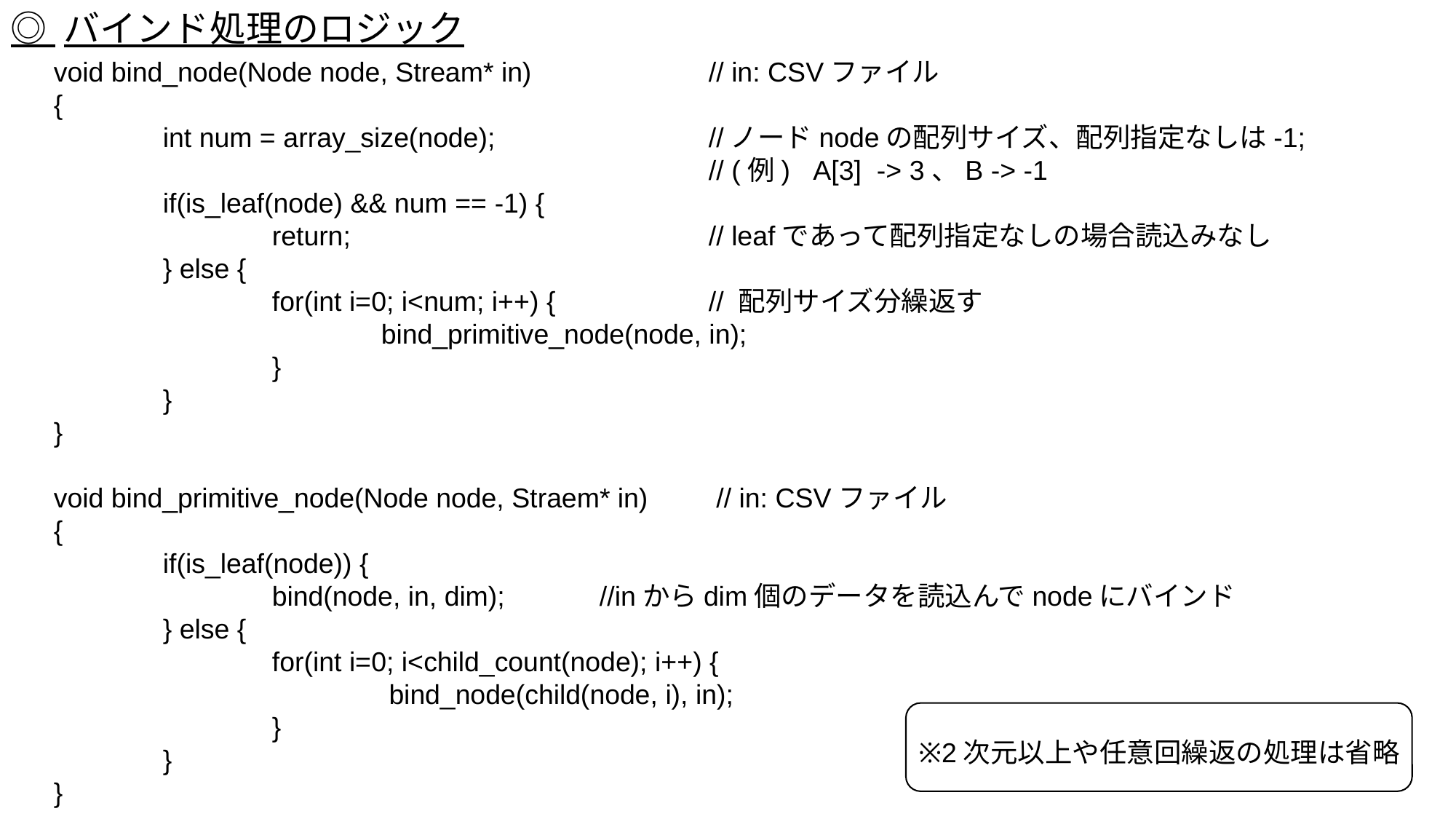

◎ バインド処理のロジック
void bind_node(Node node, Stream* in)		// in: CSVファイル
{
	int num = array_size(node);		//ノードnodeの配列サイズ、配列指定なしは-1;
						// (例)   A[3]  -> 3、B -> -1
	if(is_leaf(node) && num == -1) {
		return;				// leafであって配列指定なしの場合読込みなし
	} else {
		for(int i=0; i<num; i++) {		// 配列サイズ分繰返す
			bind_primitive_node(node, in);
		}
	}
}

void bind_primitive_node(Node node, Straem* in)	 // in: CSVファイル
{
	if(is_leaf(node)) {
		bind(node, in, dim);	//inからdim個のデータを読込んでnodeにバインド
	} else {
		for(int i=0; i<child_count(node); i++) {
			 bind_node(child(node, i), in);
		}
	}
}
※2次元以上や任意回繰返の処理は省略